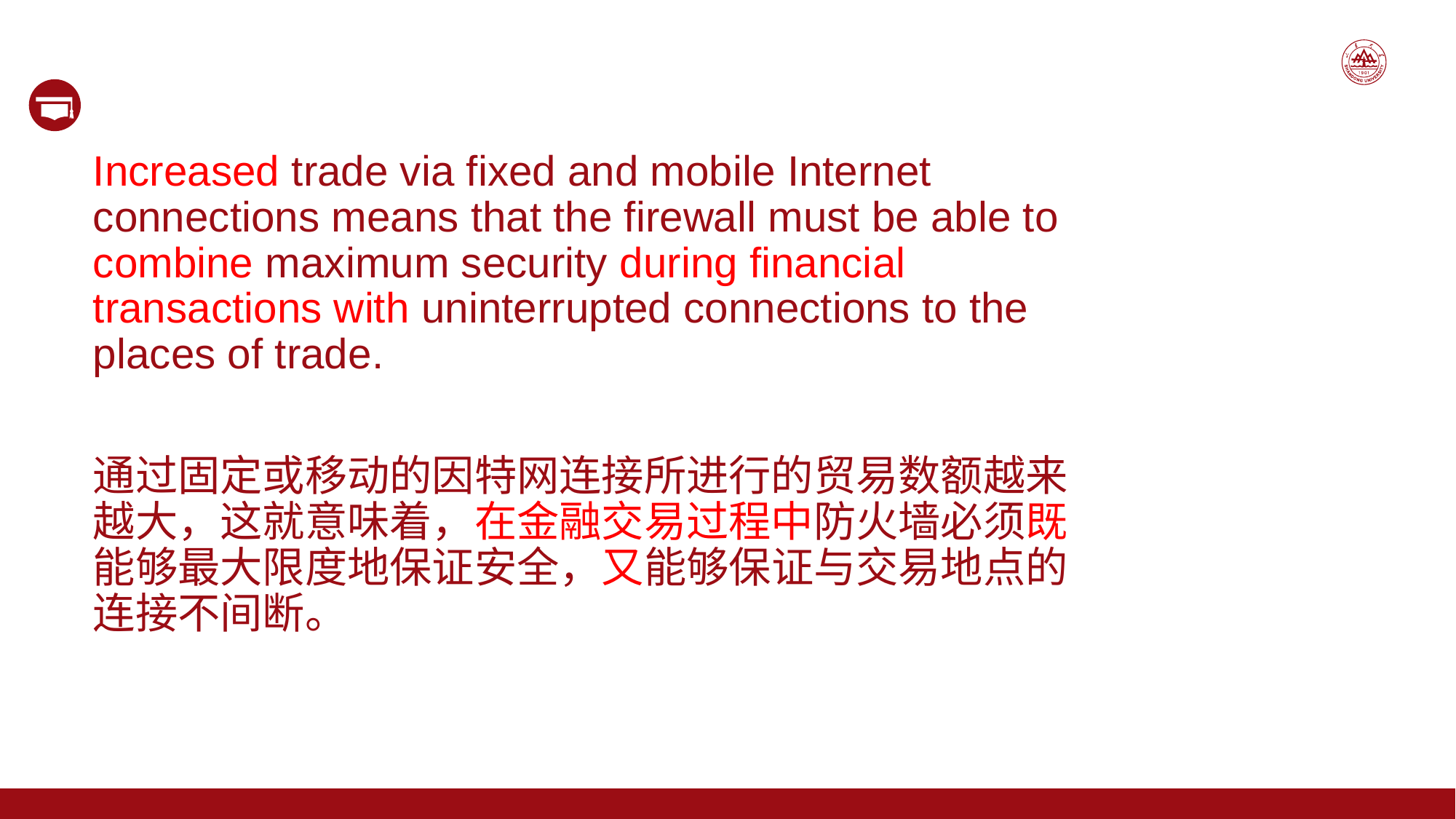

Increased trade via fixed and mobile Internet connections means that the firewall must be able to combine maximum security during financial transactions with uninterrupted connections to the places of trade.

通过固定或移动的因特网连接所进行的贸易数额越来越大，这就意味着，在金融交易过程中防火墙必须既能够最大限度地保证安全，又能够保证与交易地点的连接不间断。